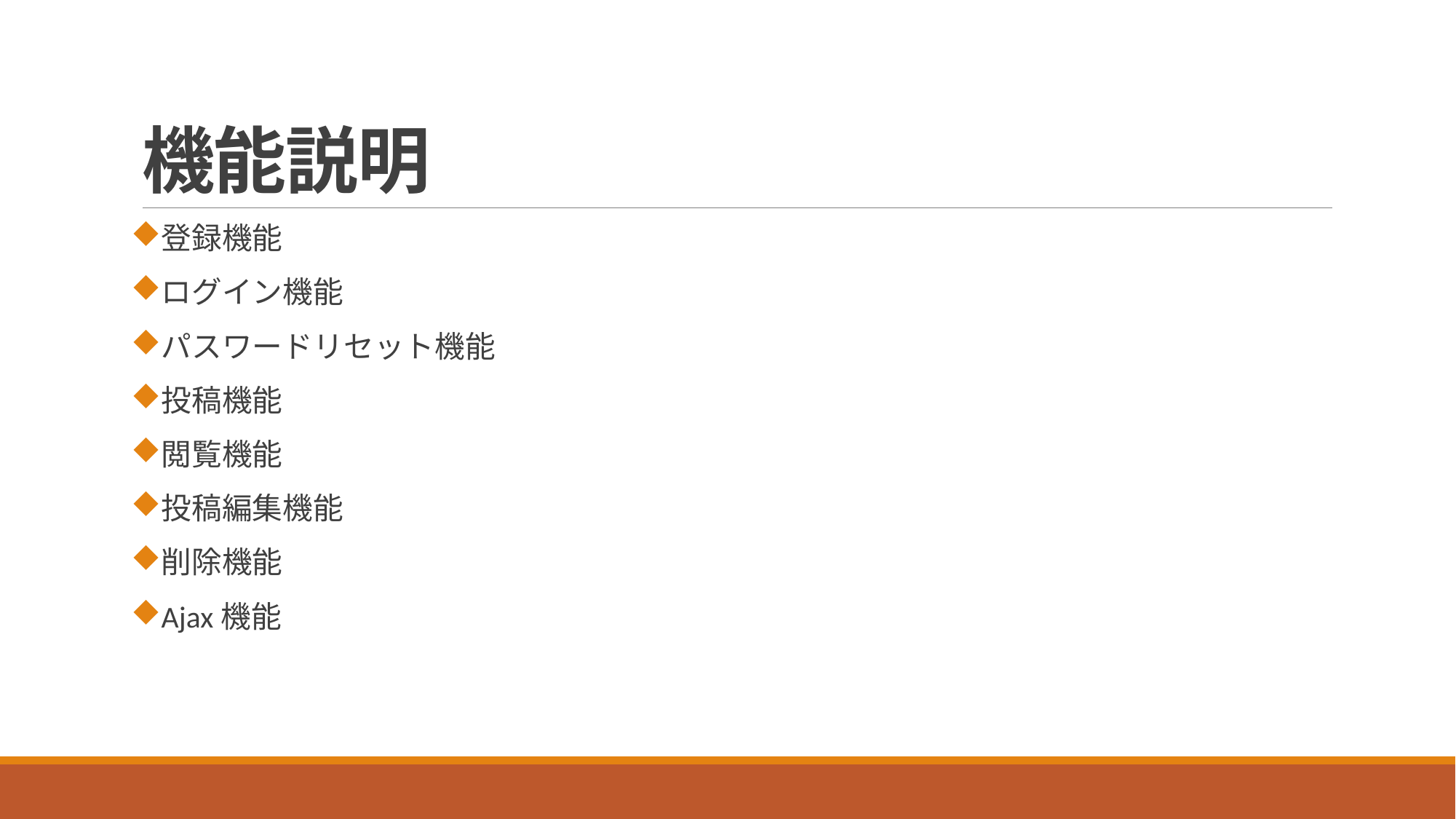

# 機能説明
登録機能
ログイン機能
パスワードリセット機能
投稿機能
閲覧機能
投稿編集機能
削除機能
Ajax機能